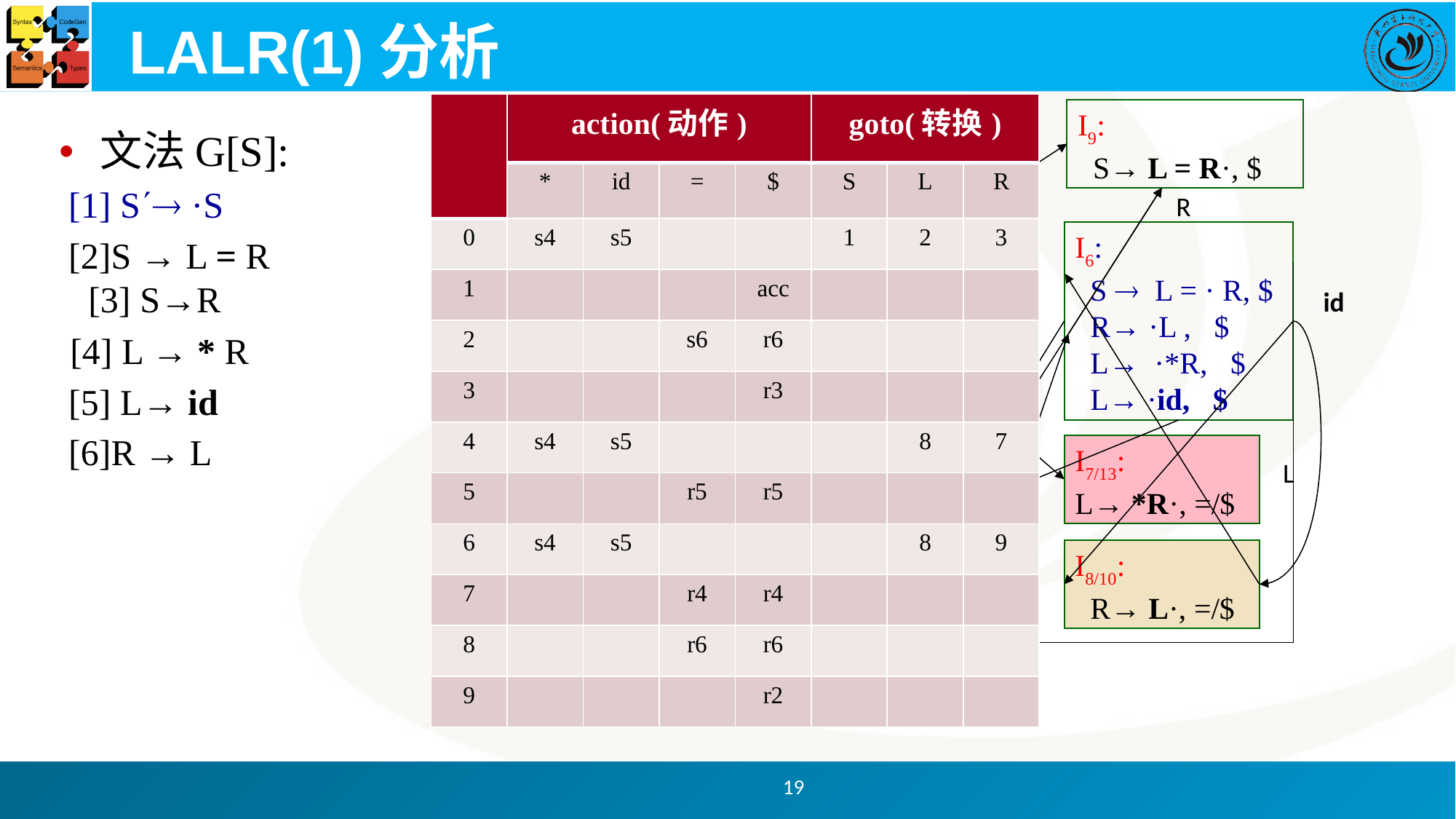

# LALR(1)分析
|  | action(动作) |  |  |  | goto(转换) |  |  |
| --- | --- | --- | --- | --- | --- | --- | --- |
|  | \* | id | = | $ | S | L | R |
| 0 | s4 | s5 |  |  | 1 | 2 | 3 |
| 1 |  |  |  | acc |  |  |  |
| 2 |  |  | s6 | r6 |  |  |  |
| 3 |  |  |  | r3 |  |  |  |
| 4 | s4 | s5 |  |  |  | 8 | 7 |
| 5 |  |  | r5 | r5 |  |  |  |
| 6 | s4 | s5 |  |  |  | 8 | 9 |
| 7 |  |  | r4 | r4 |  |  |  |
| 8 |  |  | r6 | r6 |  |  |  |
| 9 |  |  |  | r2 |  |  |  |
I9:
  S→ L = R·, $
S
I1:
  S′→ S· , $
I0:
  S′→ ·S,  $
  S →  ·L = R, $
  S →  · R, $
  L→  ·*R, =/$
  L→ ·id , =/$
  R→ ·L , $
R
I2:
  S →  L· = R, $
  R→ L· , $
I6:
  S →  L = · R, $
  R→ ·L ,   $
  L→  ·*R,   $
  L→ ·id,   $
=
L
id
R
I3:
  S →   R· , $
*
I7/13:
L→ *R·, =/$
R
L
I4/12:
  L→ * ·R,  =/$
  R→ ·L, =/$
  L→ ·id, =/$
  L →·*R, =/$
*
id
I8/10:
  R→ L·, =/$
L
I5/11:
  L→ id ·  , =/$
id
*
文法G[S]:
 [1] S′→ ·S
 [2]S → L = R      [3] S→R
[4] L → * R
 [5] L→ id
 [6]R → L
19